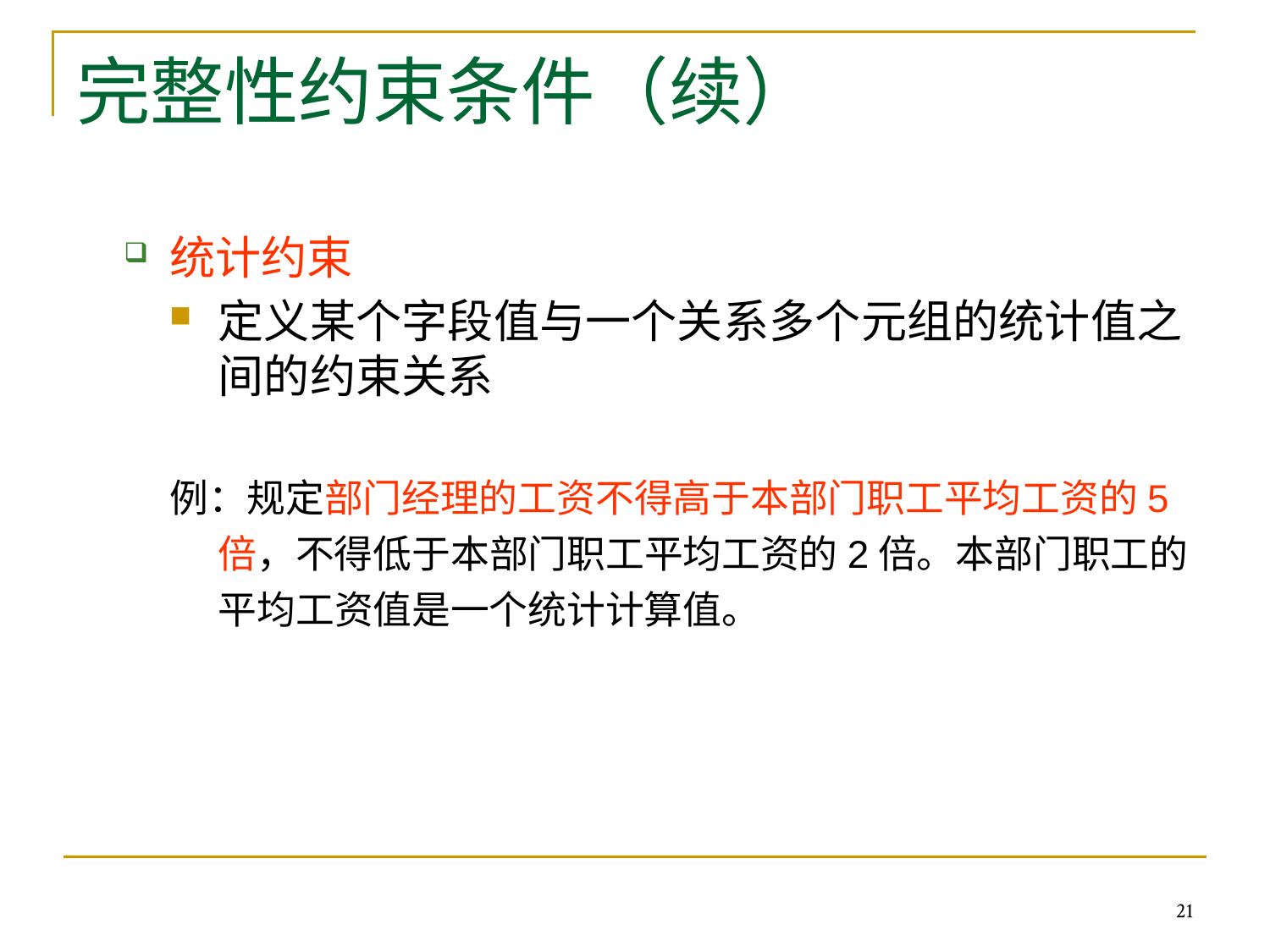

# 完整性约束条件（续）
统计约束
定义某个字段值与一个关系多个元组的统计值之间的约束关系

例：规定部门经理的工资不得高于本部门职工平均工资的5倍，不得低于本部门职工平均工资的2倍。本部门职工的平均工资值是一个统计计算值。
21